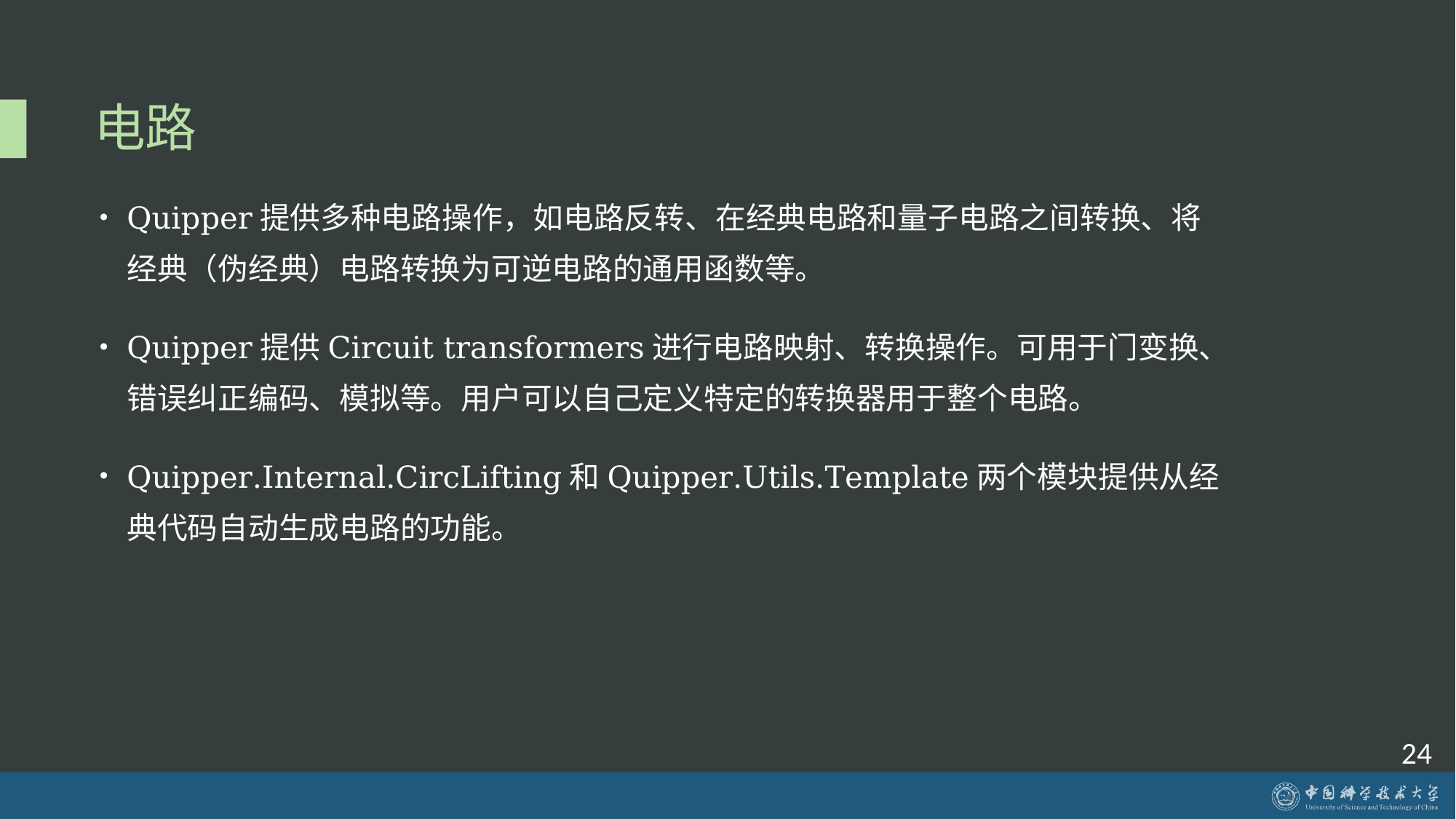

# 电路
Quipper提供多种电路操作，如电路反转、在经典电路和量子电路之间转换、将经典（伪经典）电路转换为可逆电路的通用函数等。
Quipper提供Circuit transformers进行电路映射、转换操作。可用于门变换、错误纠正编码、模拟等。用户可以自己定义特定的转换器用于整个电路。
Quipper.Internal.CircLifting和Quipper.Utils.Template两个模块提供从经典代码自动生成电路的功能。
24